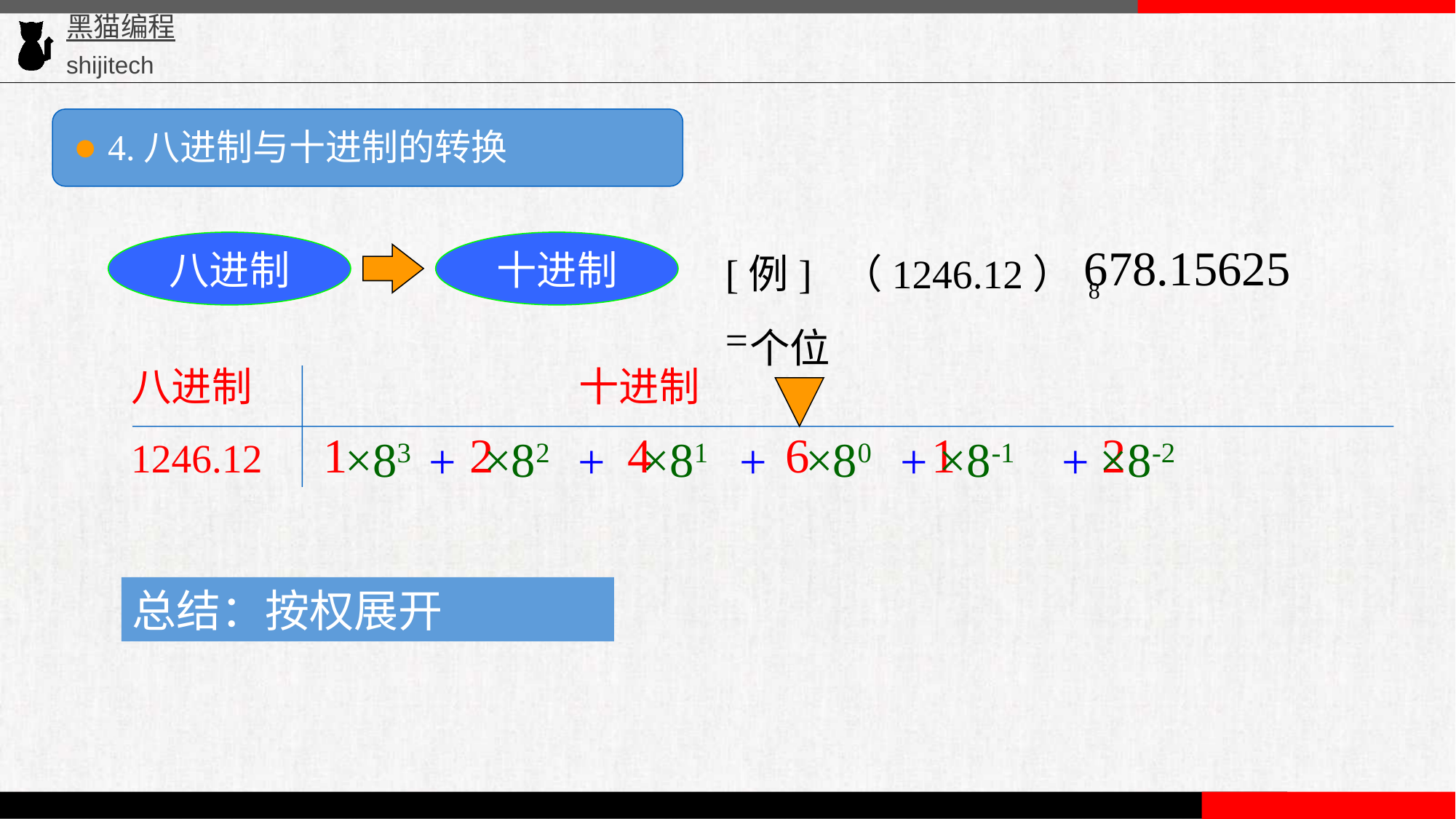

● 4.八进制与十进制的转换
八进制
十进制
[例]  （1246.12） 8 =
678.15625

个位

八进制                                    十进制
1246.12      1          2           4           6          1            2

×83      ×82        ×81        ×80      ×8-1       ×8-2
+          +           +           +           +
总结：按权展开